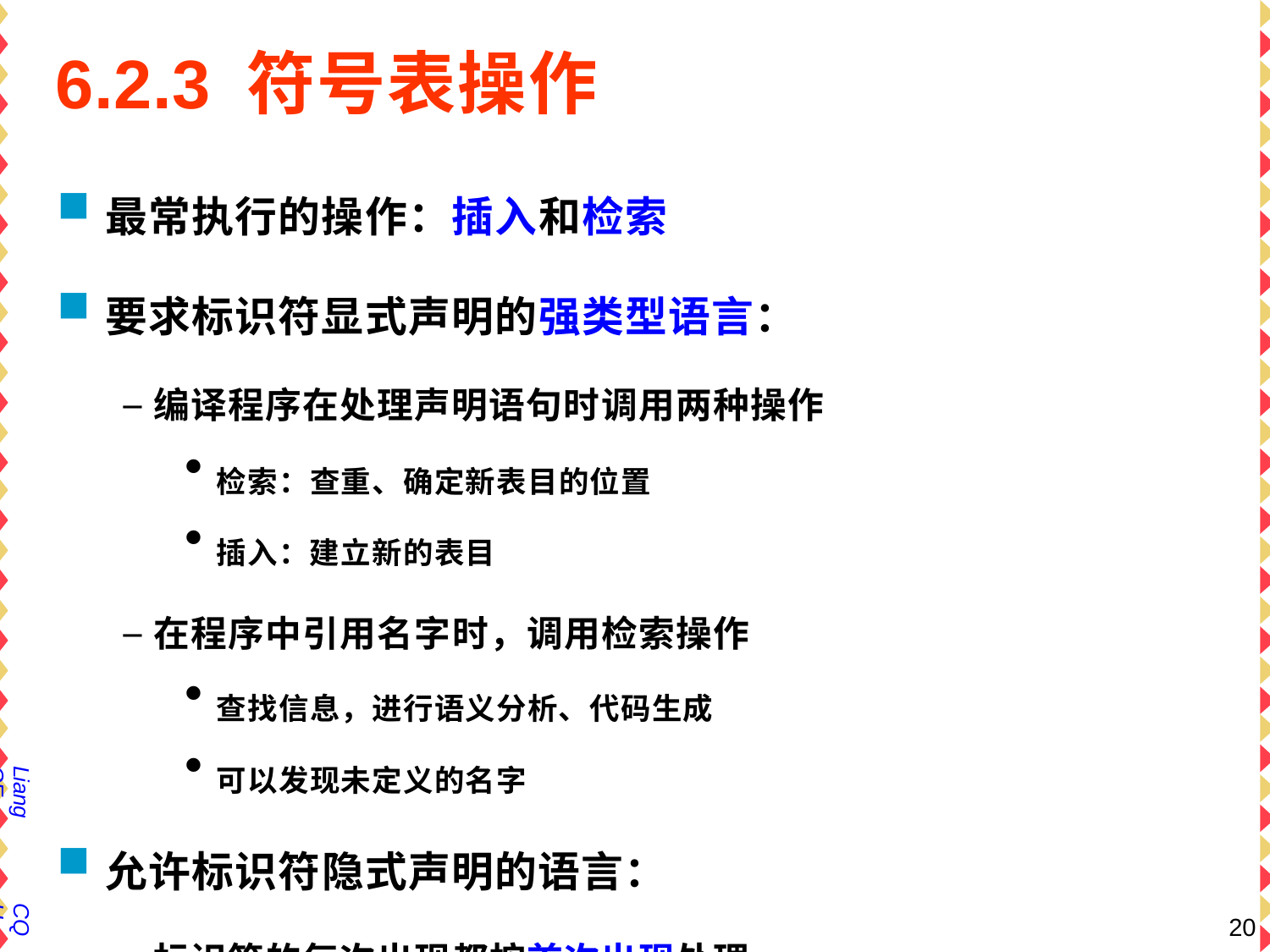

# 6.2.3 符号表操作
最常执行的操作：插入和检索
要求标识符显式声明的强类型语言：
–编译程序在处理声明语句时调用两种操作
检索：查重、确定新表目的位置
插入：建立新的表目
–在程序中引用名字时，调用检索操作
查找信息，进行语义分析、代码生成
可以发现未定义的名字
允许标识符隐式声明的语言：
–标识符的每次出现都按首次出现处理
–检索：
已经声明，进行类型检查。
首次出现，插入操作，从其作用推测出该变量的相关属性。
Liang GE
CQU
20